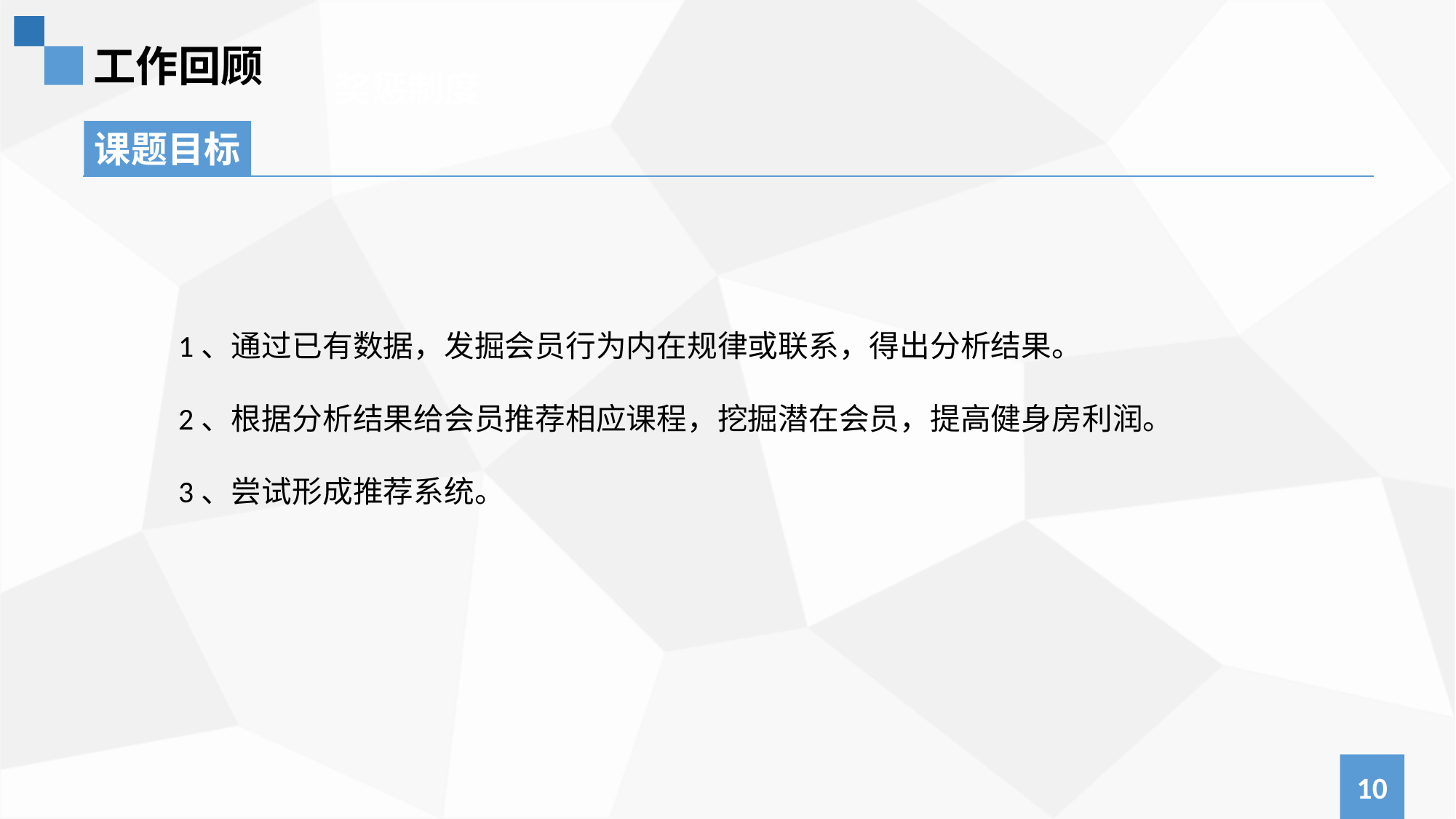

工作回顾
奖惩制度
课题目标
1、通过已有数据，发掘会员行为内在规律或联系，得出分析结果。

2、根据分析结果给会员推荐相应课程，挖掘潜在会员，提高健身房利润。

3、尝试形成推荐系统。
10